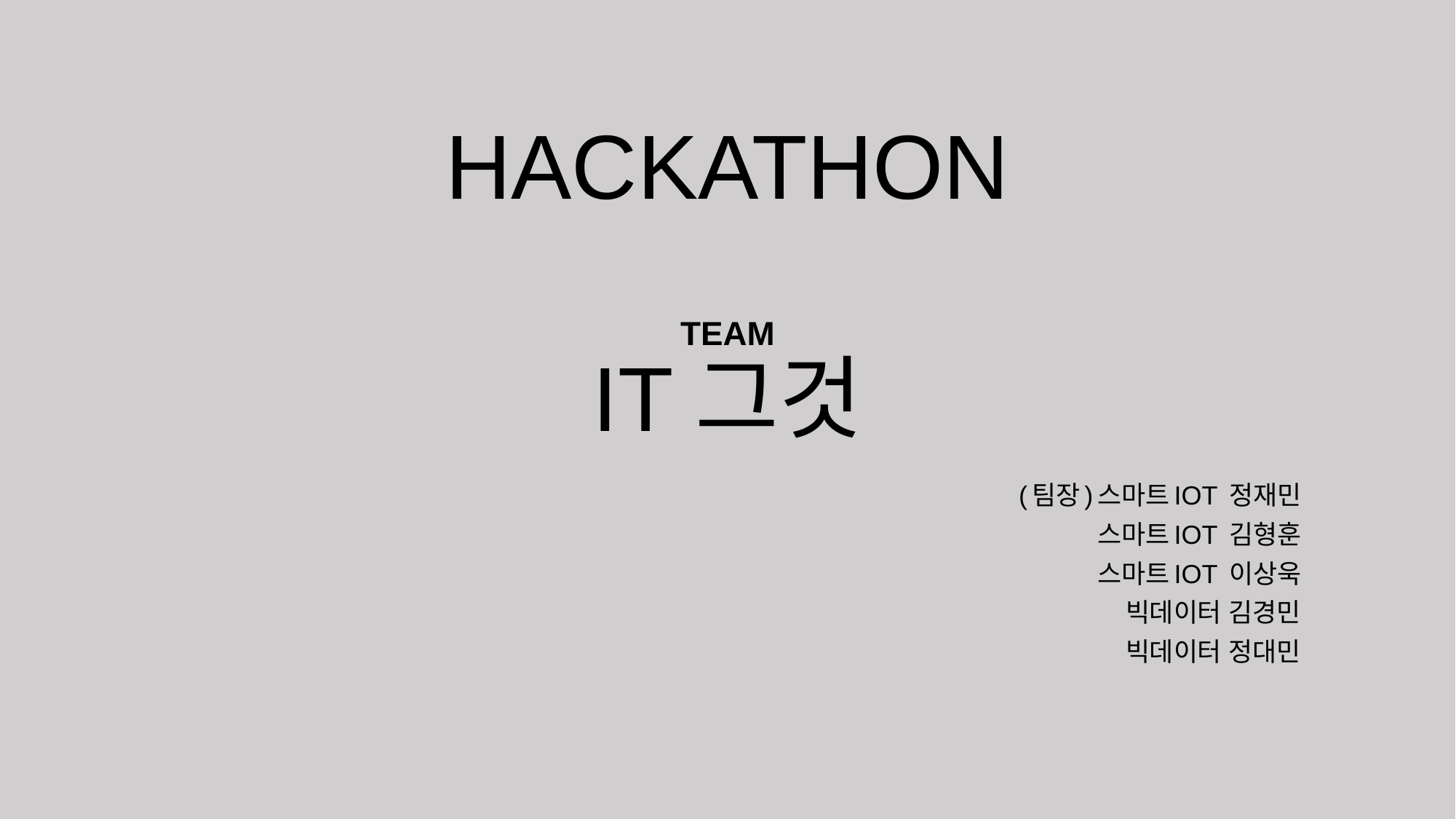

# HACKATHON TEAM IT그것
(팀장)스마트IOT 정재민
스마트IOT 김형훈
스마트IOT 이상욱
빅데이터 김경민
빅데이터 정대민